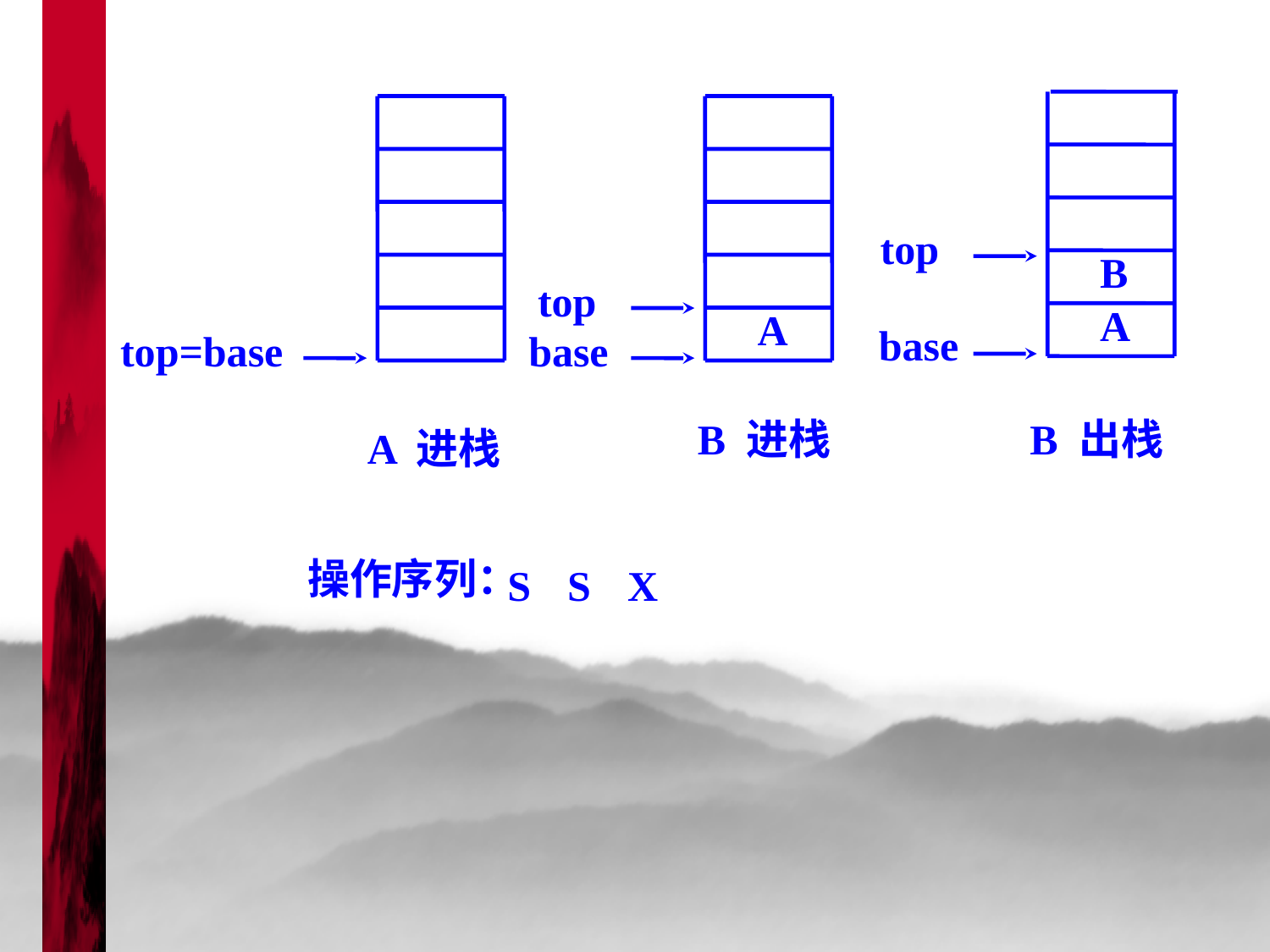

top
B

A

  base

     top=base

top
A

  base

B 进栈
S
    B 出栈
X
A 进栈
S
操作序列：